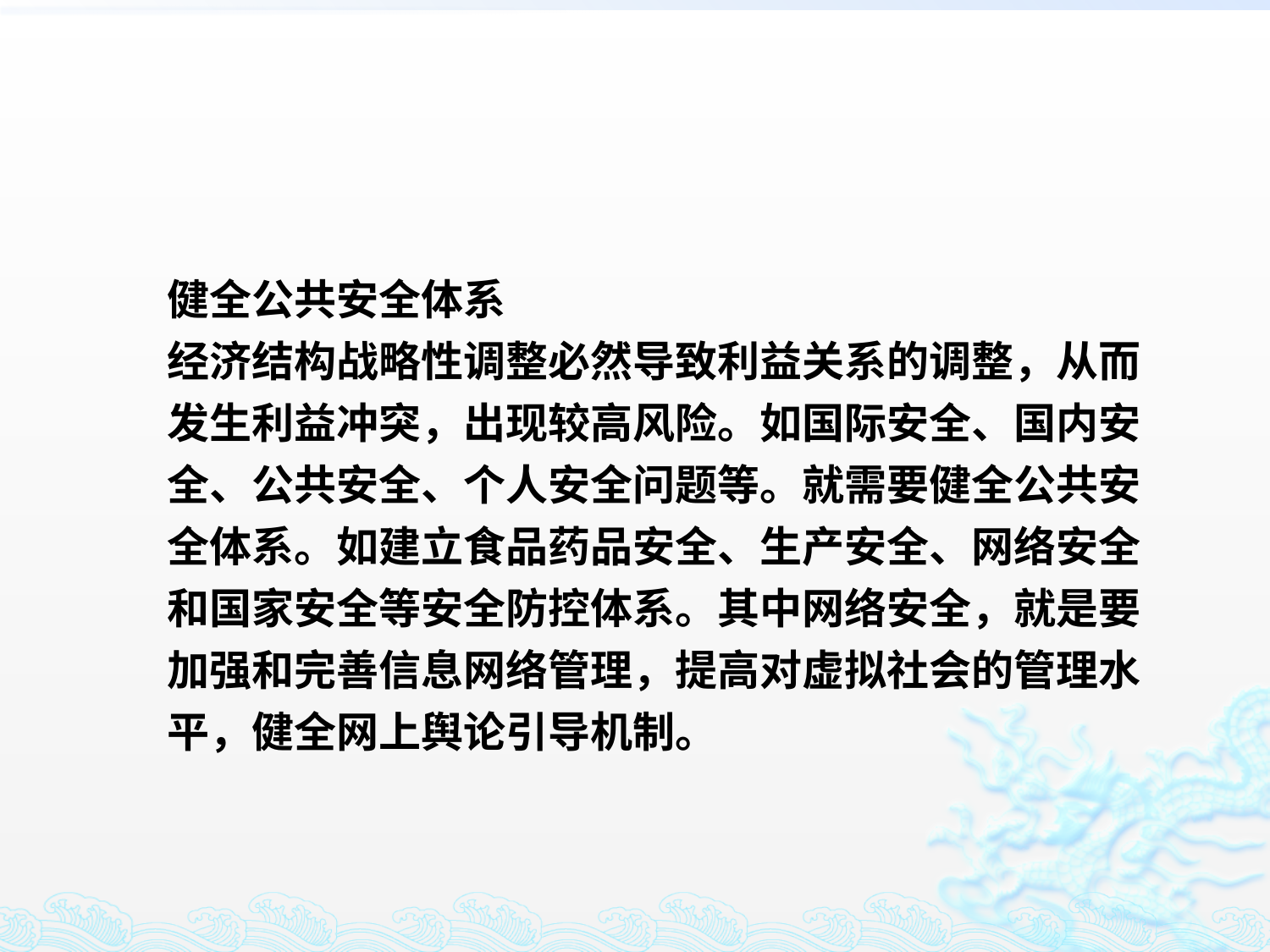

健全公共安全体系
经济结构战略性调整必然导致利益关系的调整，从而发生利益冲突，出现较高风险。如国际安全、国内安全、公共安全、个人安全问题等。就需要健全公共安全体系。如建立食品药品安全、生产安全、网络安全和国家安全等安全防控体系。其中网络安全，就是要加强和完善信息网络管理，提高对虚拟社会的管理水平，健全网上舆论引导机制。